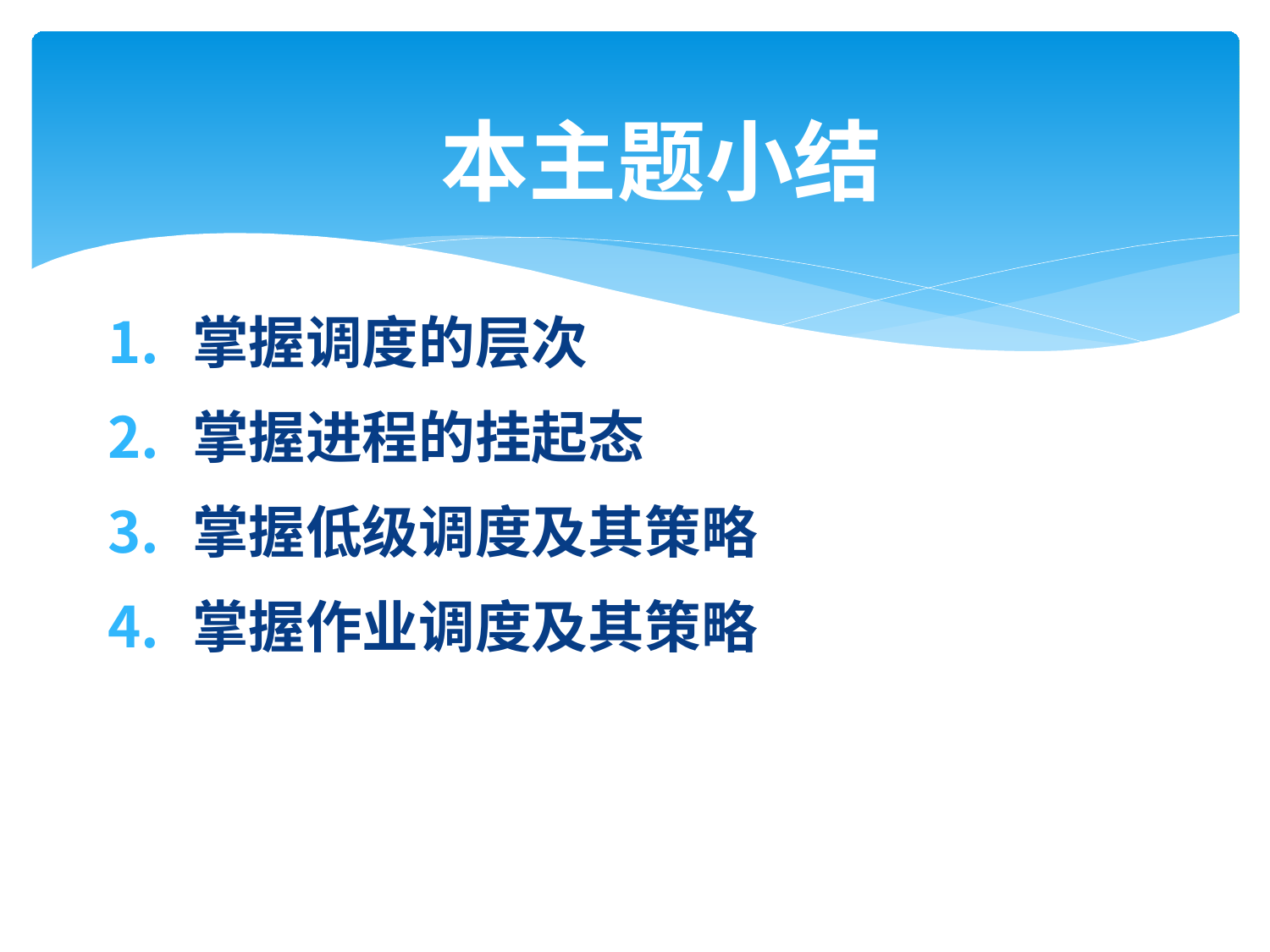

# 本主题小结
掌握调度的层次
掌握进程的挂起态
掌握低级调度及其策略
掌握作业调度及其策略